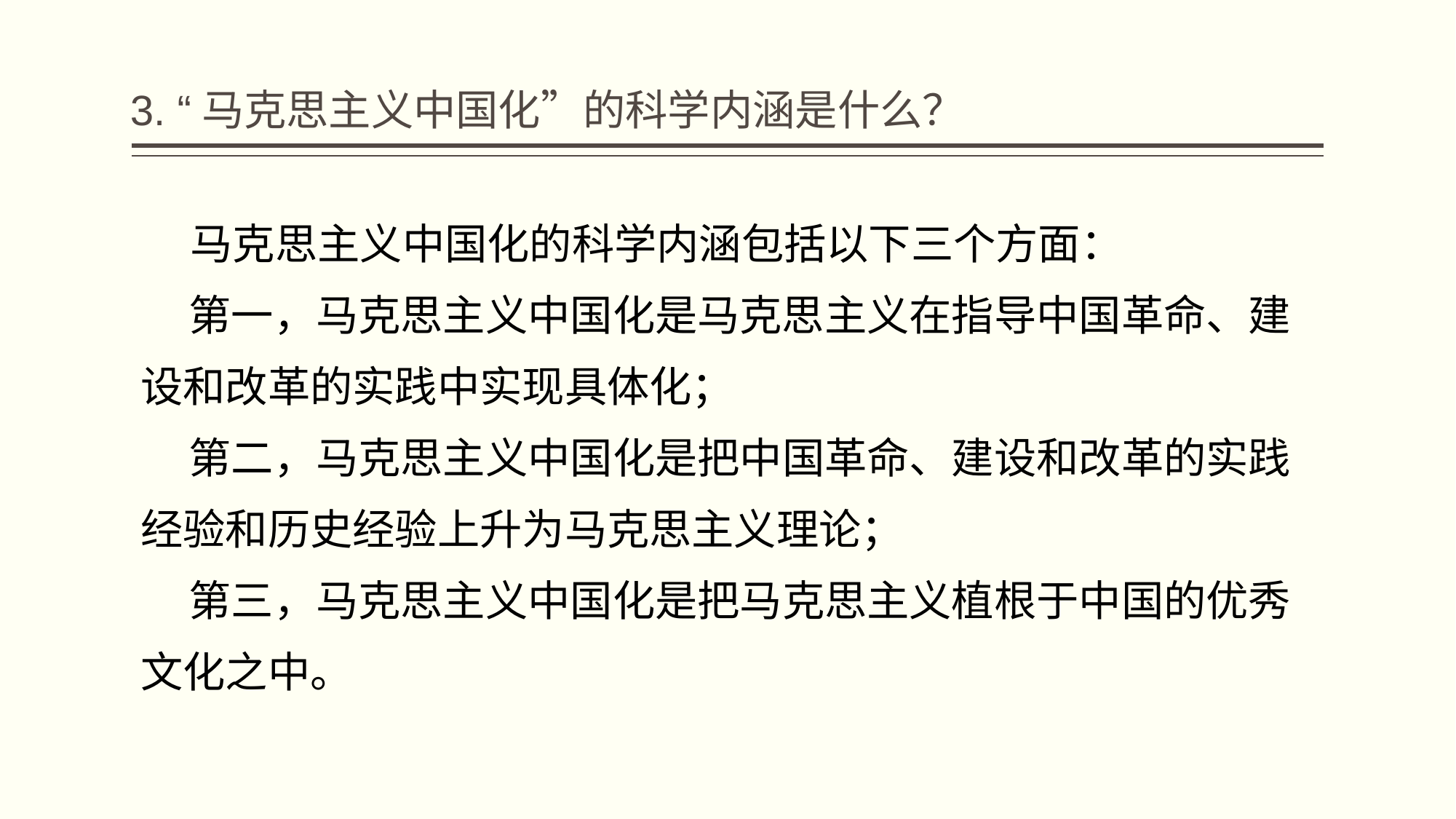

# 3. “马克思主义中国化”的科学内涵是什么？
     马克思主义中国化的科学内涵包括以下三个方面：
    第一，马克思主义中国化是马克思主义在指导中国革命、建设和改革的实践中实现具体化；
    第二，马克思主义中国化是把中国革命、建设和改革的实践经验和历史经验上升为马克思主义理论；
    第三，马克思主义中国化是把马克思主义植根于中国的优秀文化之中。